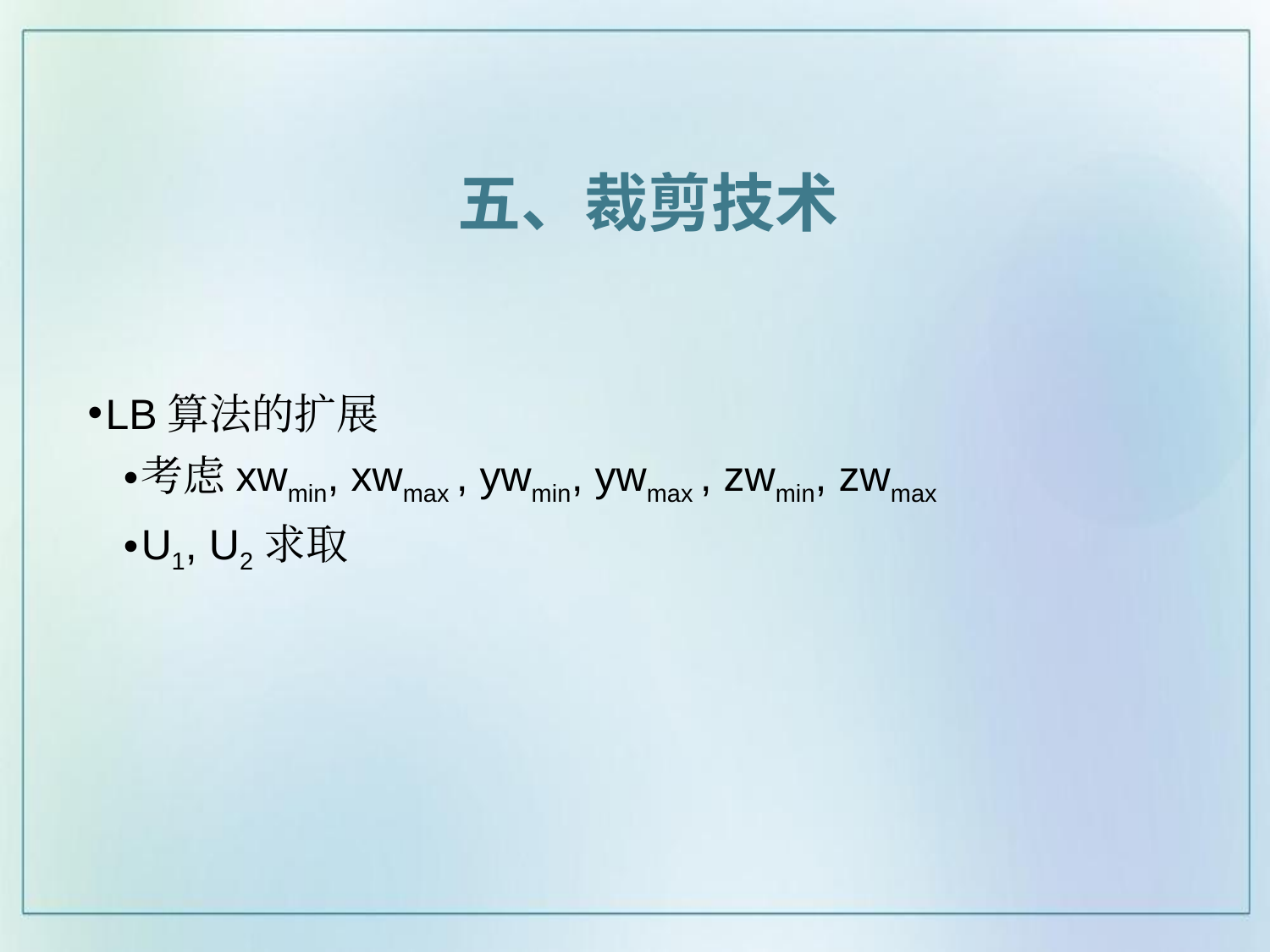

五、裁剪技术
LB算法的扩展
考虑xwmin, xwmax , ywmin, ywmax , zwmin, zwmax
U1, U2求取